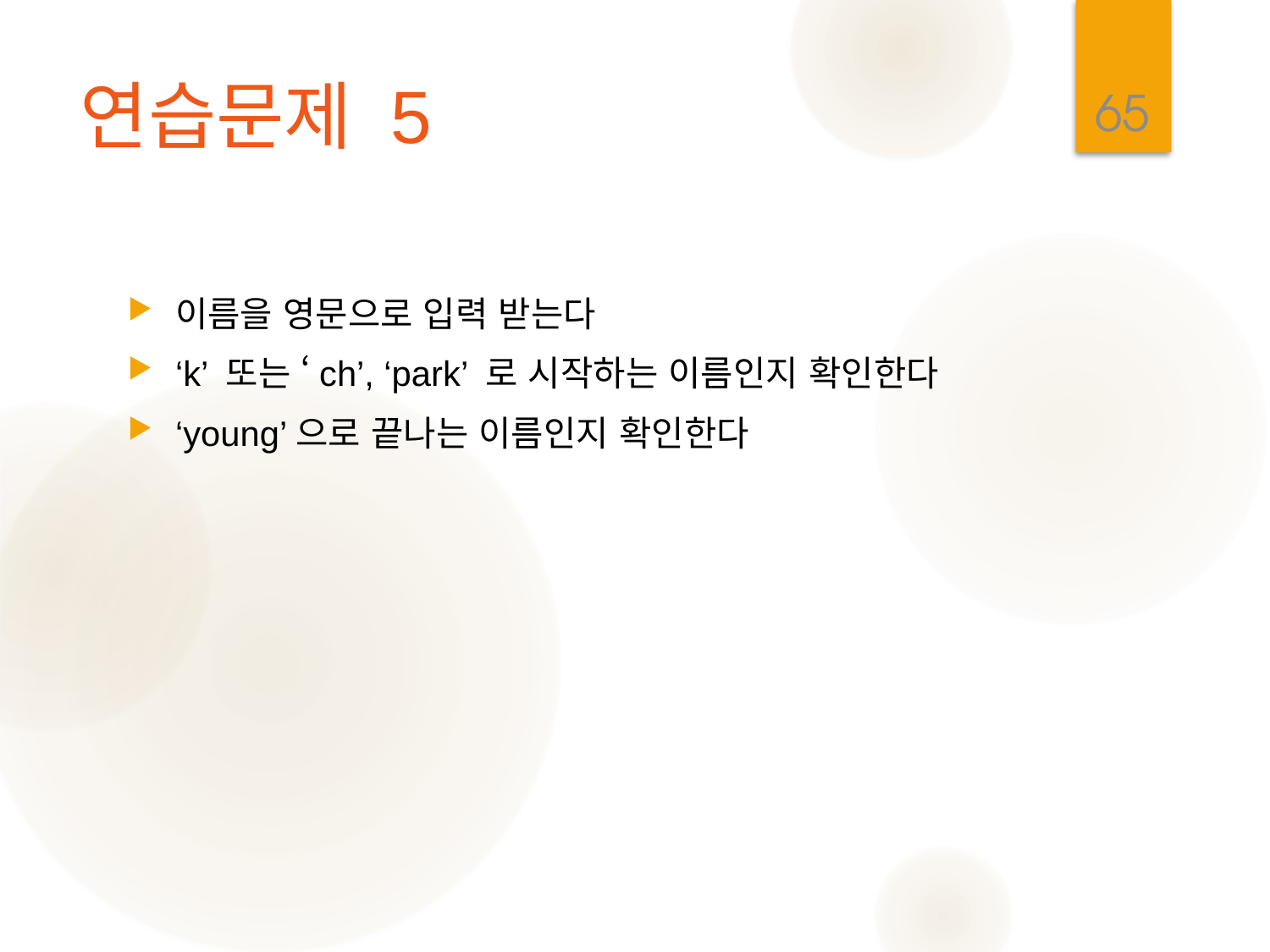

65
# 연습문제 5
이름을 영문으로 입력 받는다
‘k’ 또는 ‘ch’, ‘park’ 로 시작하는 이름인지 확인한다
‘young’으로 끝나는 이름인지 확인한다